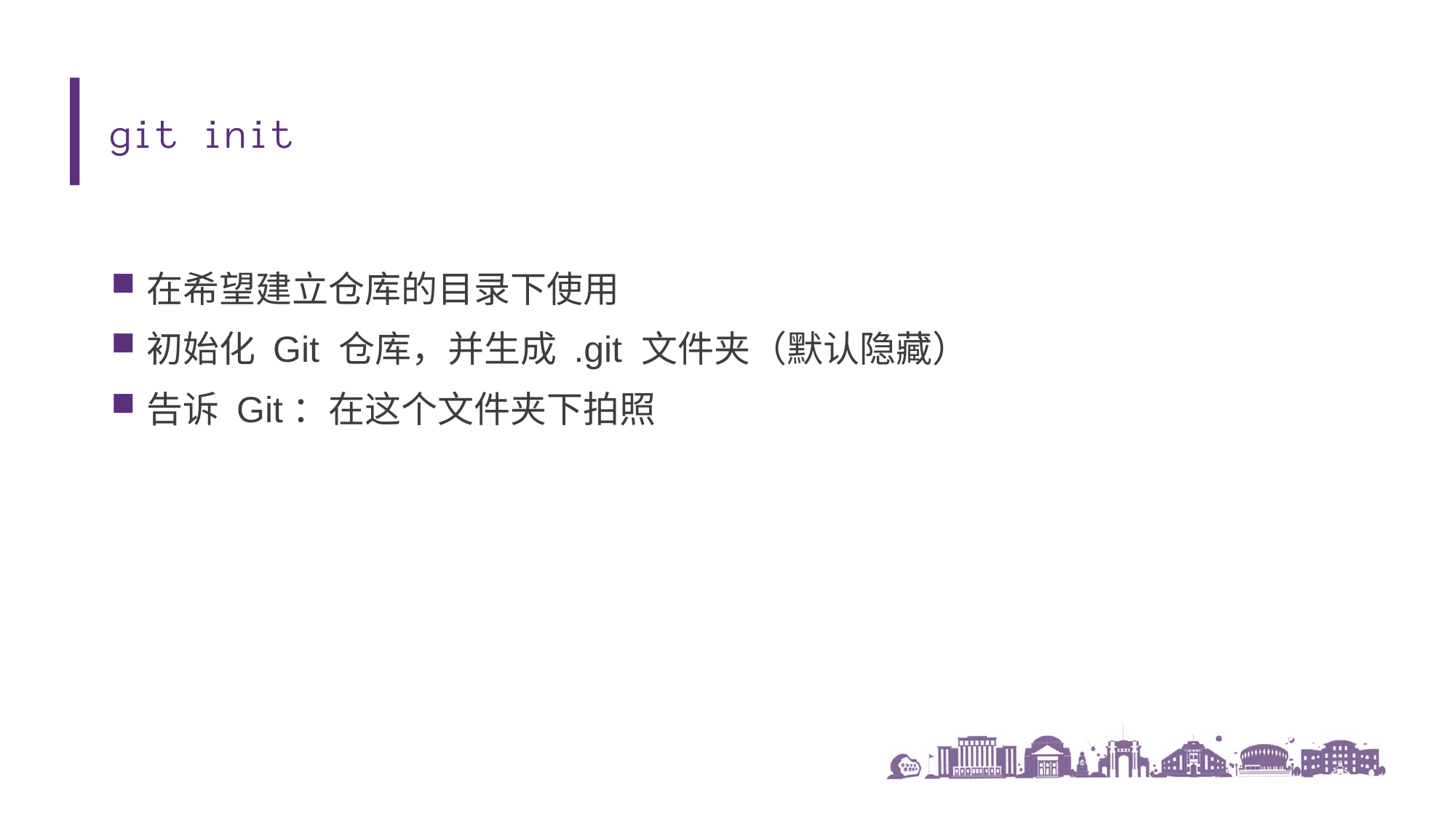

# git init
在希望建立仓库的目录下使用
初始化 Git 仓库，并生成 .git 文件夹（默认隐藏）
告诉 Git：在这个文件夹下拍照